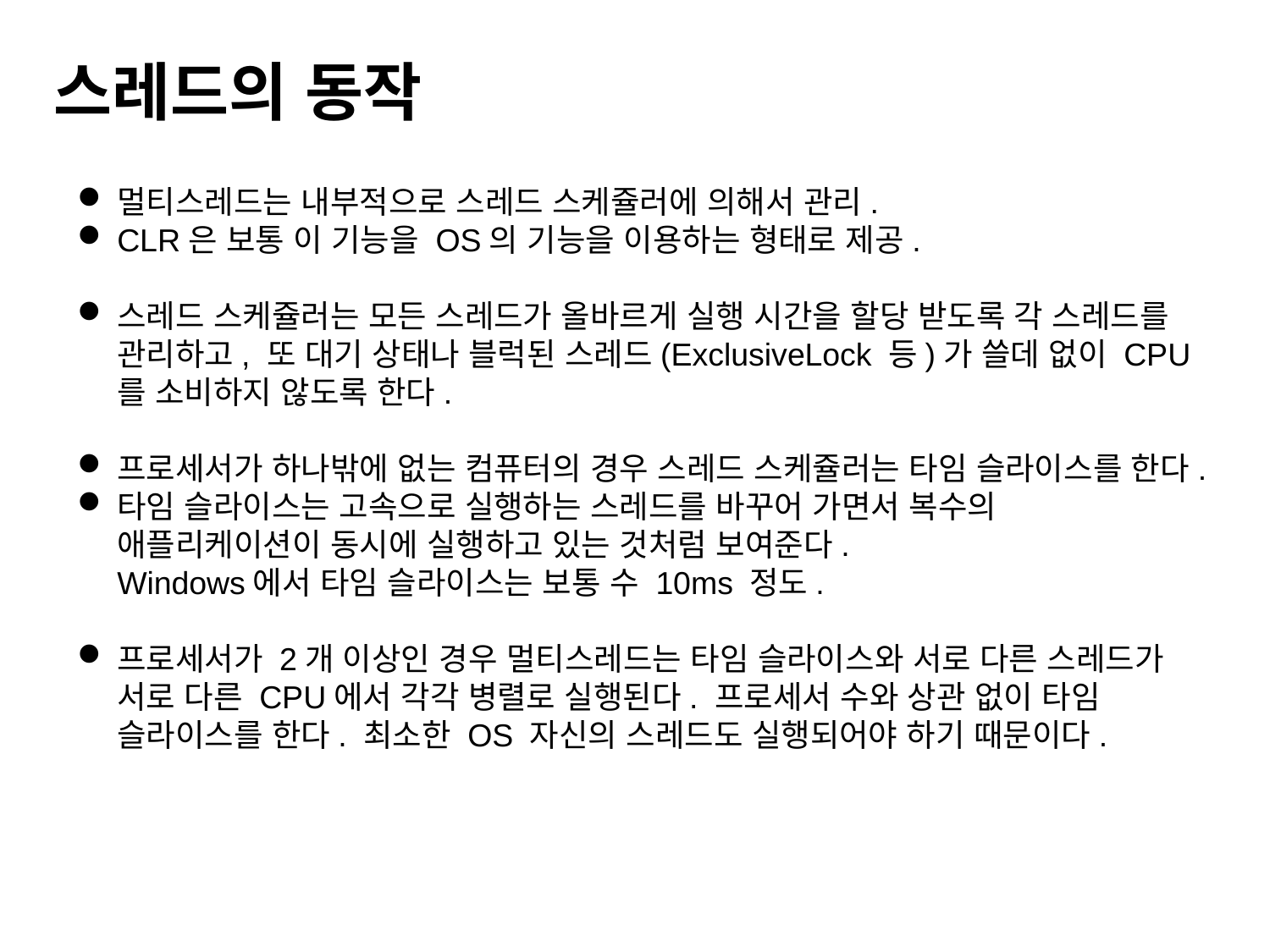

스레드의 동작
멀티스레드는 내부적으로 스레드 스케쥴러에 의해서 관리.
CLR은 보통 이 기능을 OS의 기능을 이용하는 형태로 제공.
스레드 스케쥴러는 모든 스레드가 올바르게 실행 시간을 할당 받도록 각 스레드를 관리하고, 또 대기 상태나 블럭된 스레드(ExclusiveLock 등)가 쓸데 없이 CPU를 소비하지 않도록 한다.
프로세서가 하나밖에 없는 컴퓨터의 경우 스레드 스케쥴러는 타임 슬라이스를 한다.
타임 슬라이스는 고속으로 실행하는 스레드를 바꾸어 가면서 복수의 애플리케이션이 동시에 실행하고 있는 것처럼 보여준다.
Windows에서 타임 슬라이스는 보통 수 10ms 정도.
프로세서가 2개 이상인 경우 멀티스레드는 타임 슬라이스와 서로 다른 스레드가 서로 다른 CPU에서 각각 병렬로 실행된다. 프로세서 수와 상관 없이 타임 슬라이스를 한다. 최소한 OS 자신의 스레드도 실행되어야 하기 때문이다.